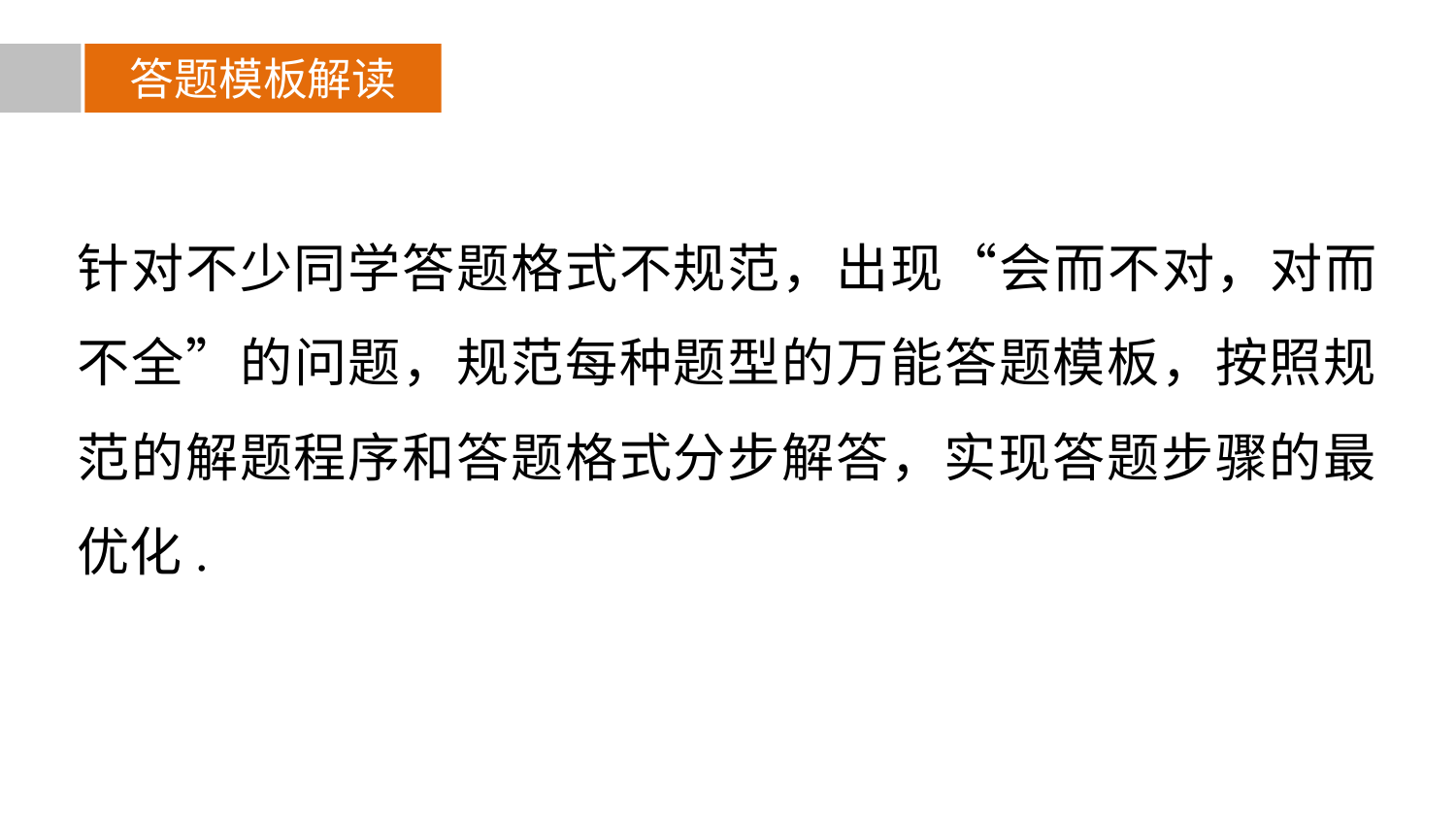

答题模板解读
针对不少同学答题格式不规范，出现“会而不对，对而不全”的问题，规范每种题型的万能答题模板，按照规范的解题程序和答题格式分步解答，实现答题步骤的最优化.